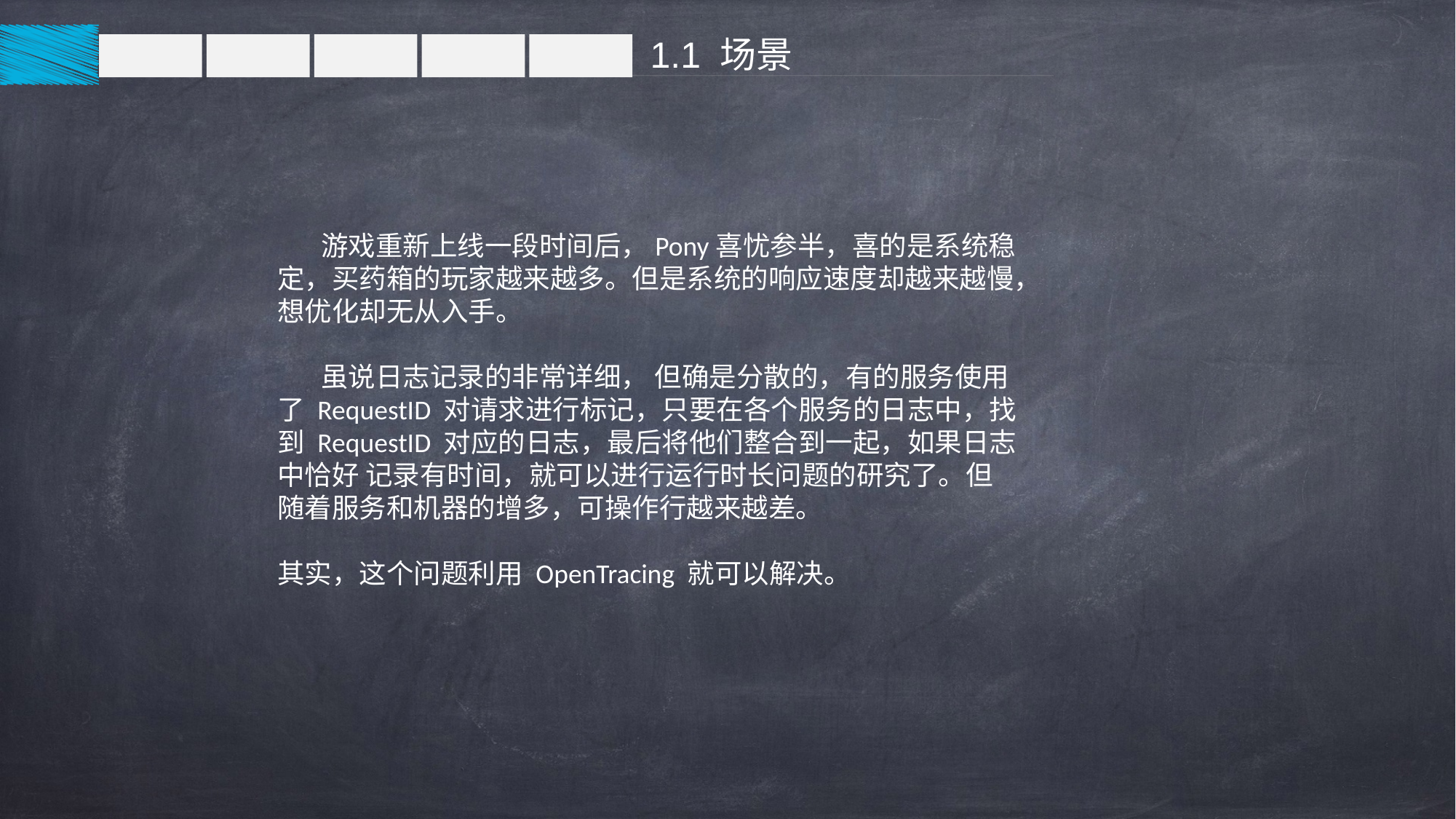

1.1 场景

      游戏重新上线一段时间后，Pony喜忧参半，喜的是系统稳定，买药箱的玩家越来越多。但是系统的响应速度却越来越慢，想优化却无从入手。

      虽说日志记录的非常详细， 但确是分散的，有的服务使用了 RequestID 对请求进行标记，只要在各个服务的日志中，找到 RequestID 对应的日志，最后将他们整合到一起，如果日志中恰好 记录有时间，就可以进行运行时长问题的研究了。但随着服务和机器的增多，可操作行越来越差。

其实，这个问题利用 OpenTracing 就可以解决。